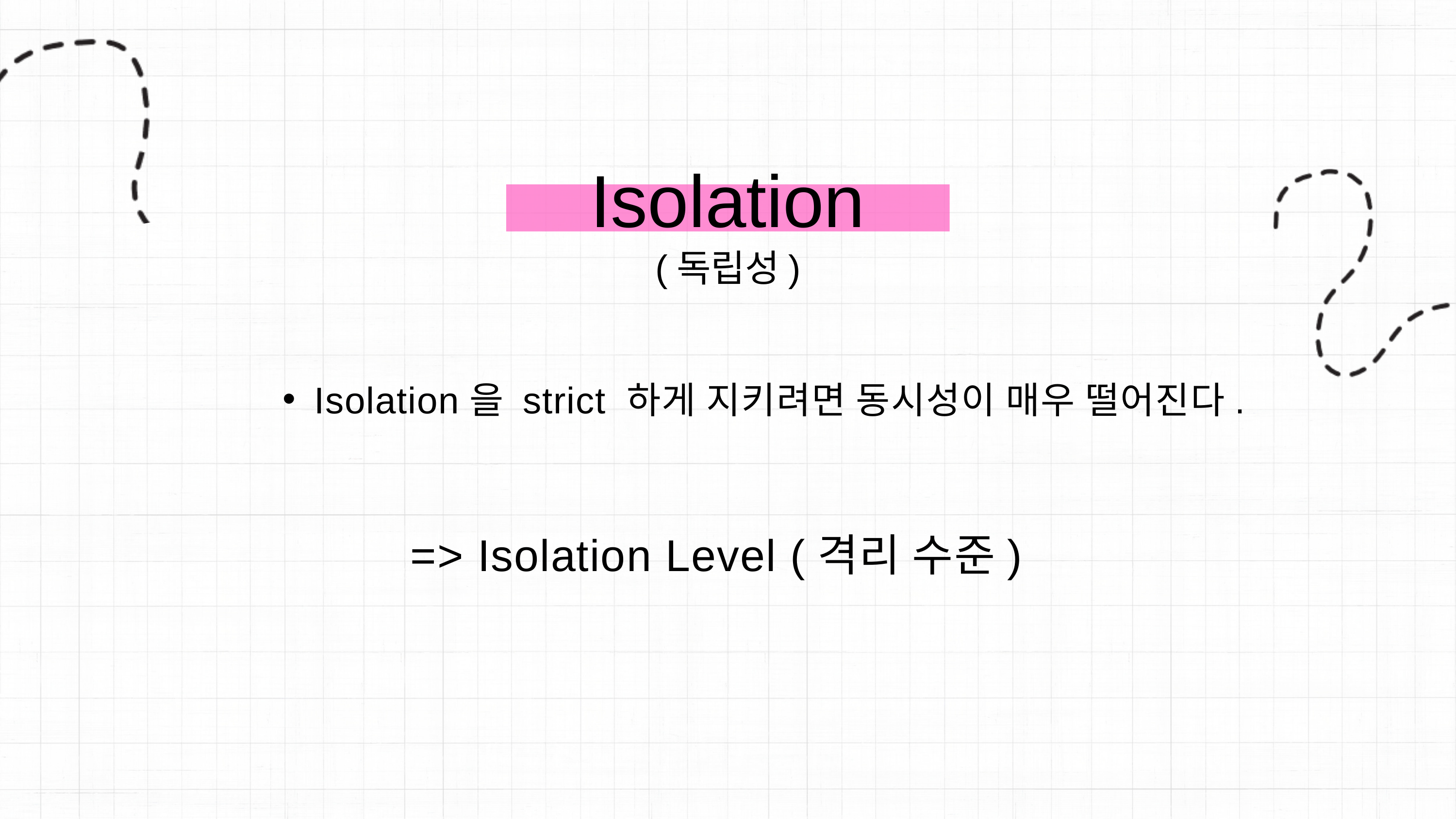

Isolation

(독립성)
Isolation을 strict 하게 지키려면 동시성이 매우 떨어진다.

=> Isolation Level (격리 수준)